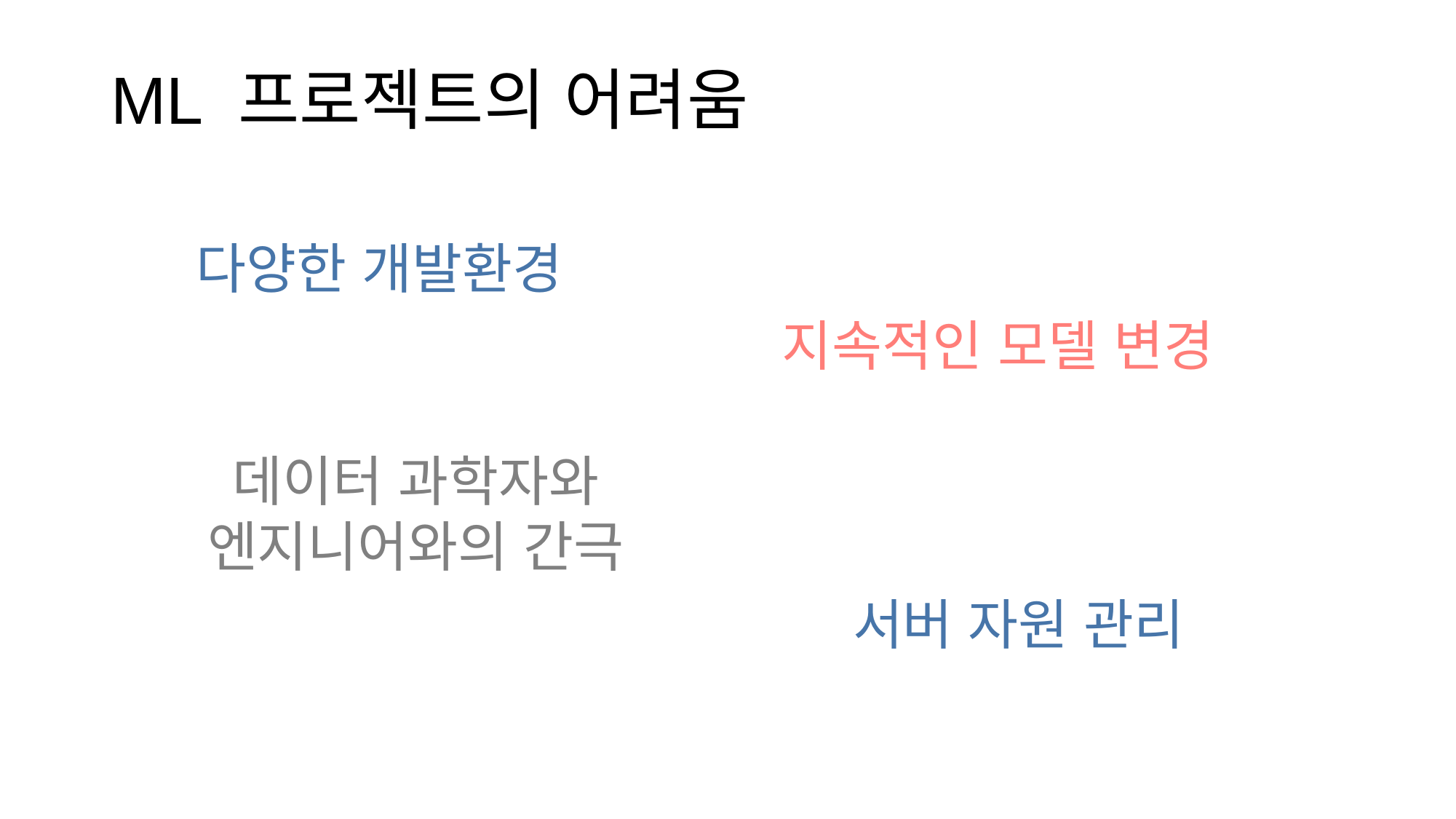

# ML 프로젝트의 어려움
다양한 개발환경
지속적인 모델 변경
데이터 과학자와
엔지니어와의 간극
서버 자원 관리